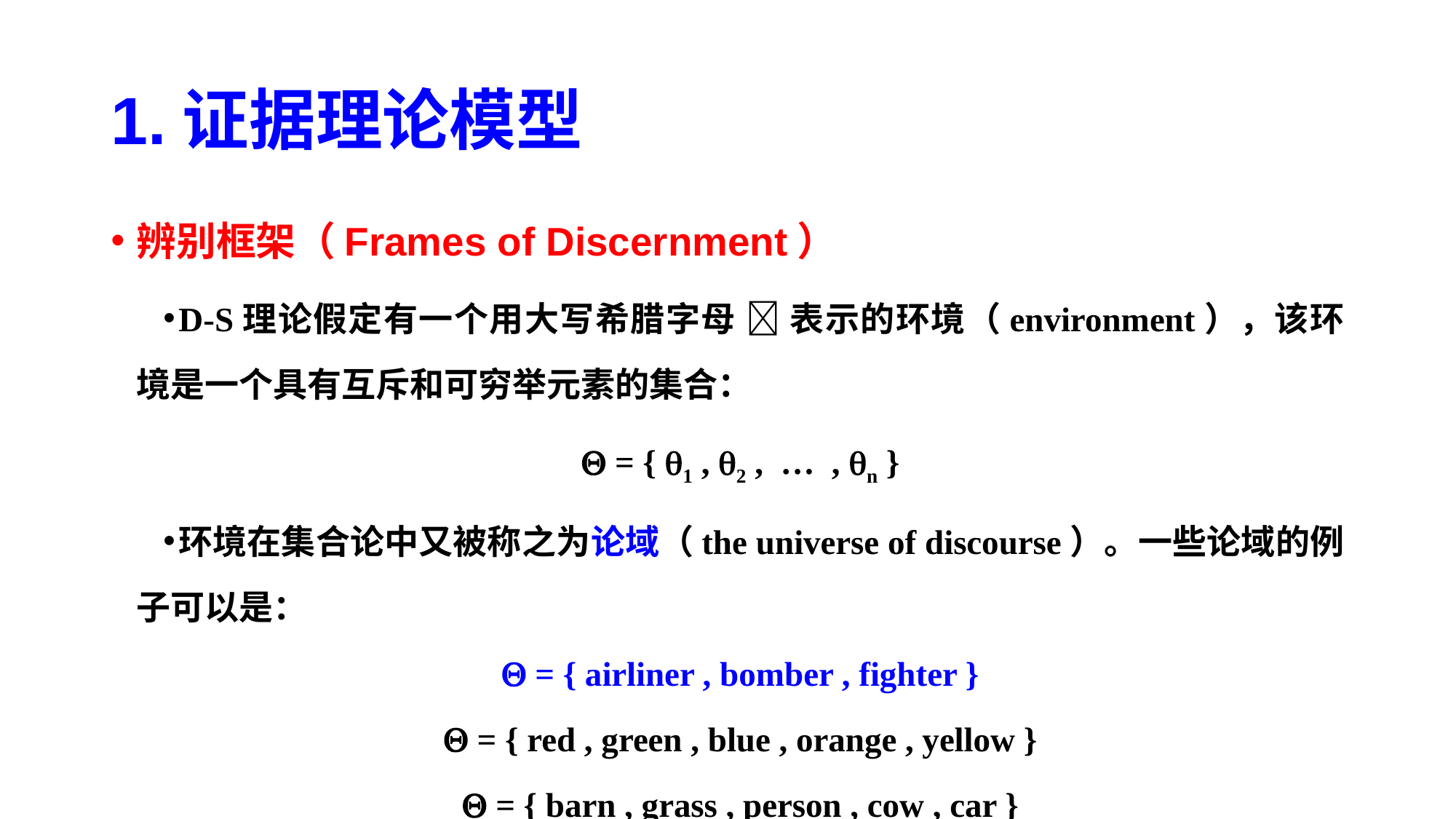

# 1.证据理论模型
辨别框架（Frames of Discernment）
D-S理论假定有一个用大写希腊字母 Θ 表示的环境（environment），该环境是一个具有互斥和可穷举元素的集合：
Θ = { θ1 , θ2 ,  …  , θn }
环境在集合论中又被称之为论域（the universe of discourse）。一些论域的例子可以是：
Θ = { airliner , bomber , fighter }
Θ = { red , green , blue , orange , yellow }
Θ = { barn , grass , person , cow , car }